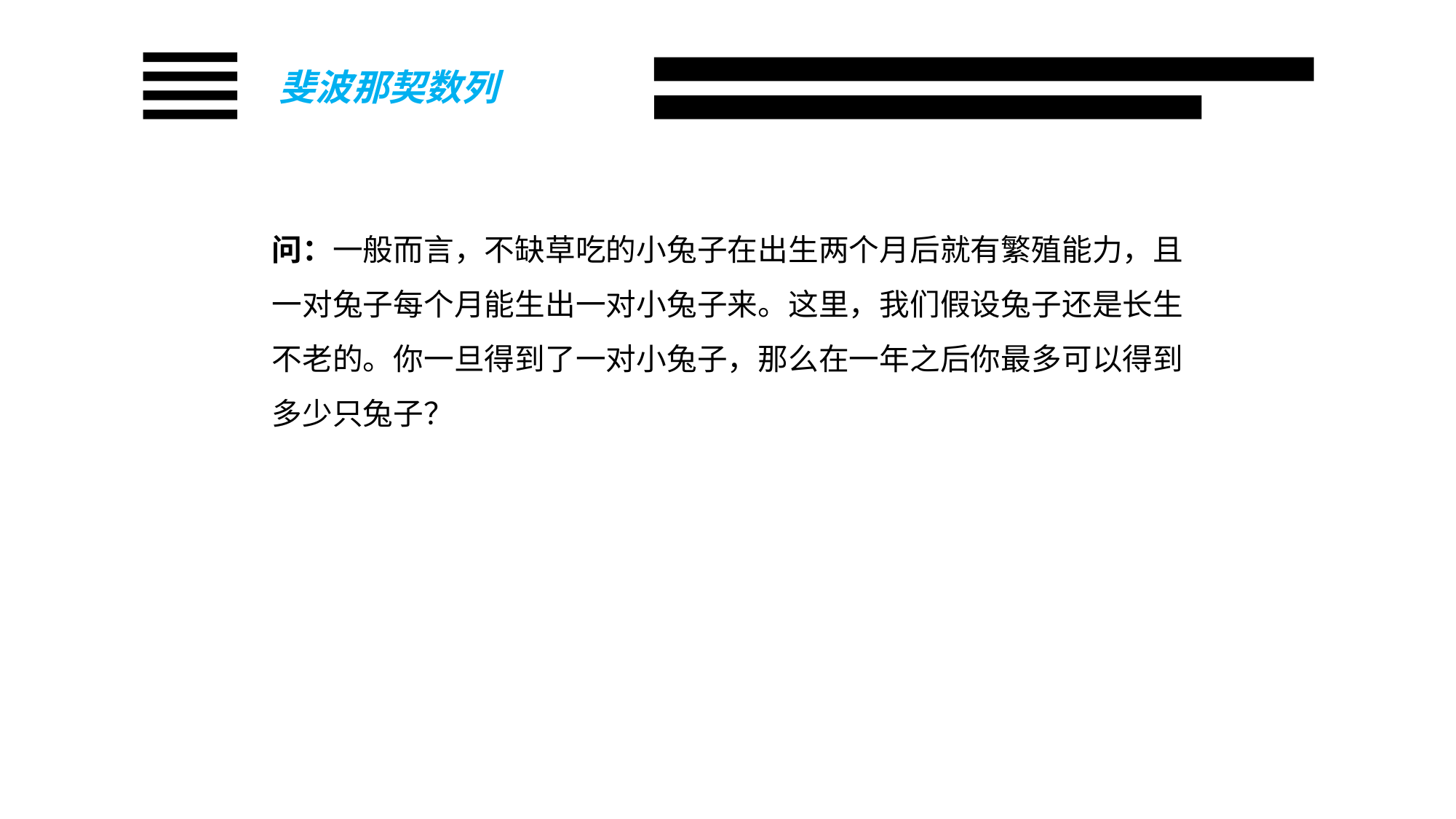

斐波那契数列

问：一般而言，不缺草吃的小兔子在出生两个月后就有繁殖能力，且一对兔子每个月能生出一对小兔子来。这里，我们假设兔子还是长生不老的。你一旦得到了一对小兔子，那么在一年之后你最多可以得到多少只兔子？